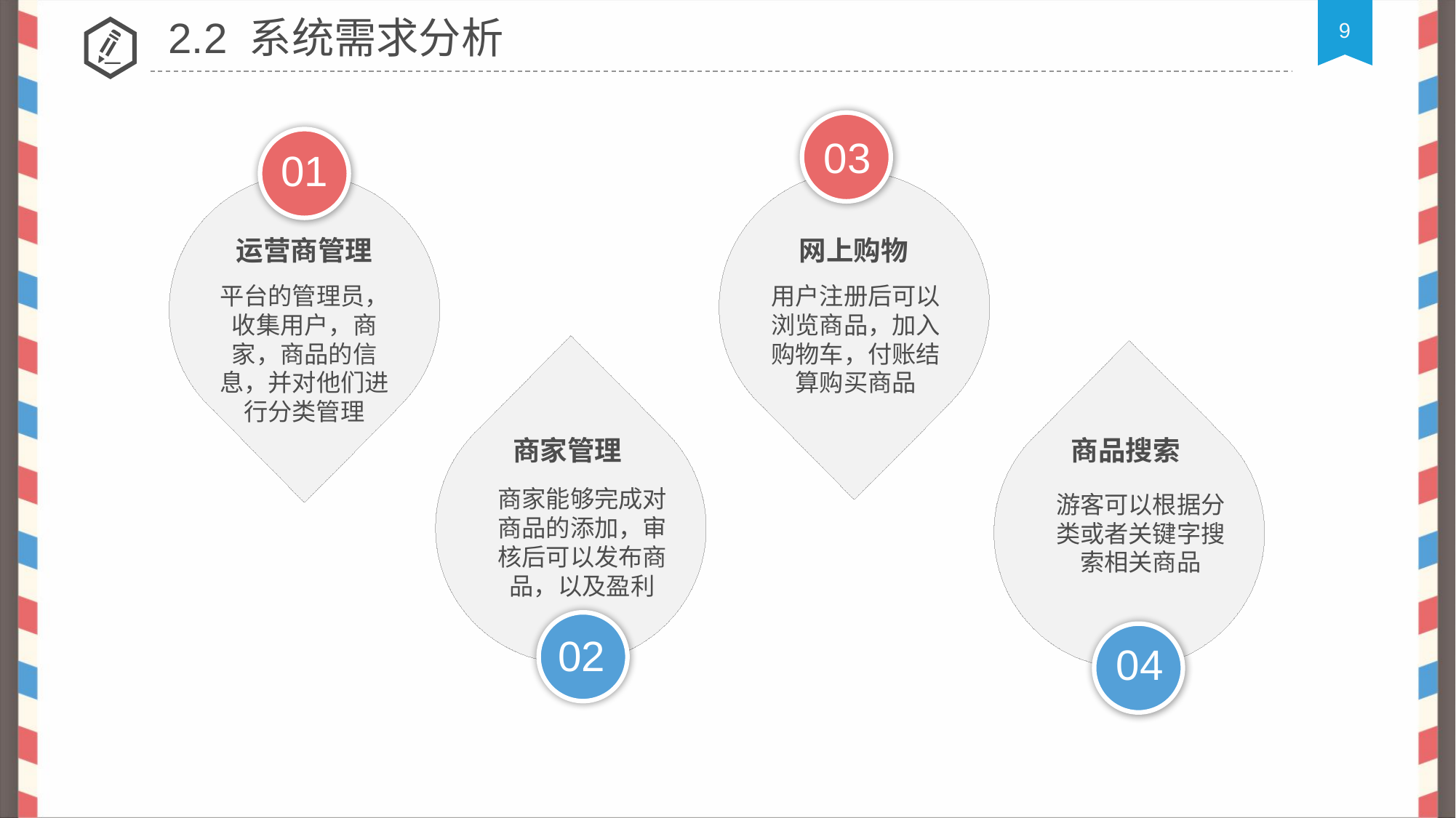

2.2 系统需求分析

03

01

运营商管理
网上购物
平台的管理员，收集用户，商家，商品的信息，并对他们进行分类管理
用户注册后可以浏览商品，加入购物车，付账结算购买商品

商家管理
商家模块
商品搜索
商家能够完成对商品的添加，审核后可以发布商品，以及盈利
游客可以根据分类或者关键字搜索相关商品

02

04